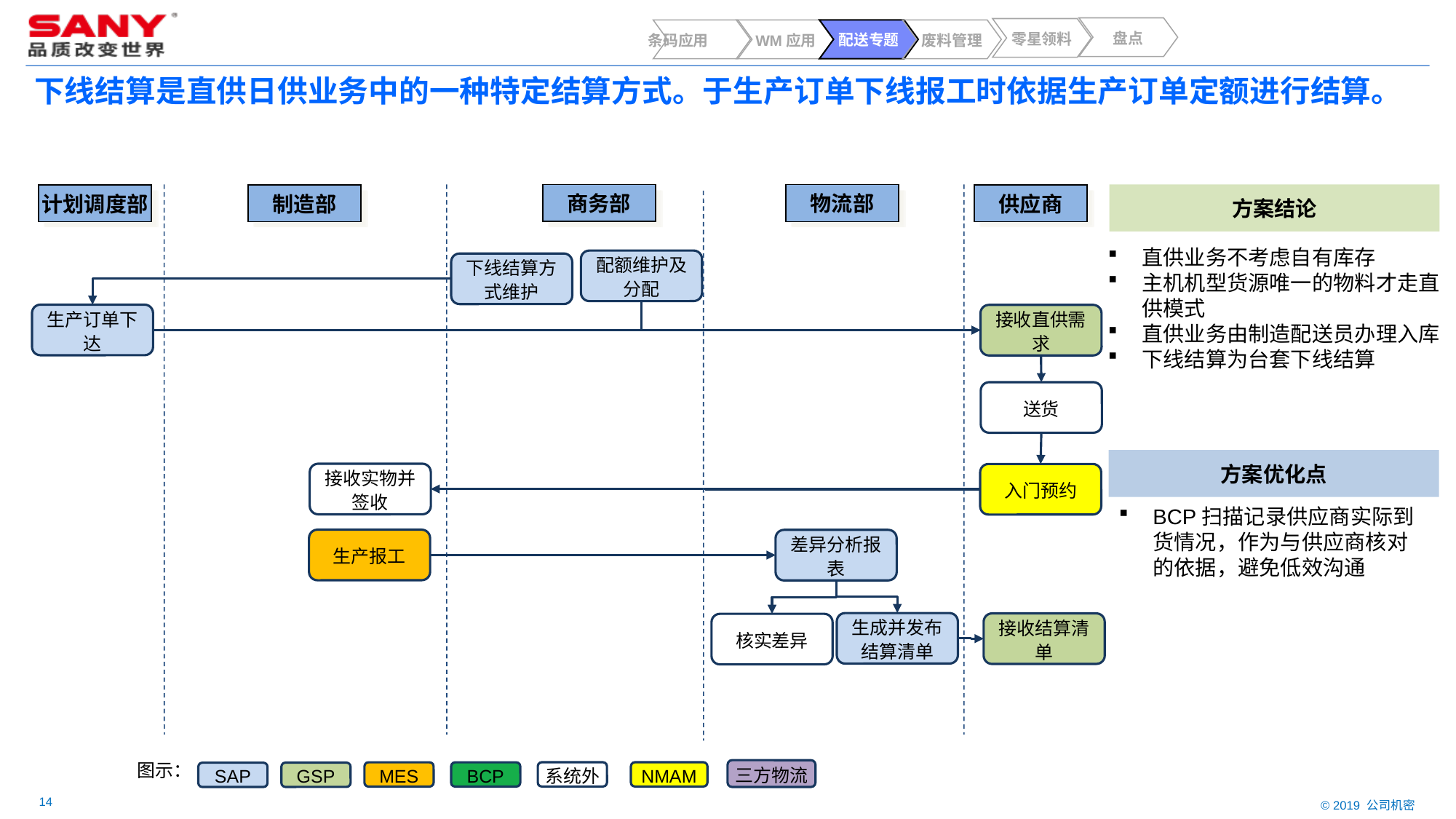

盘点
零星领料
条码应用
WM应用
配送专题
废料管理
# 下线结算是直供日供业务中的一种特定结算方式。于生产订单下线报工时依据生产订单定额进行结算。
方案结论

商务部

物流部
计划调度部
制造部
供应商

直供业务不考虑自有库存
主机机型货源唯一的物料才走直供模式
直供业务由制造配送员办理入库
下线结算为台套下线结算
配额维护及分配
下线结算方式维护
生产订单下达
接收直供需求
送货
方案优化点
接收实物并签收
入门预约
BCP扫描记录供应商实际到货情况，作为与供应商核对的依据，避免低效沟通
生产报工
差异分析报表
生成并发布结算清单
接收结算清单
核实差异
图示：
三方物流
系统外
NMAM
MES
BCP
GSP
SAP